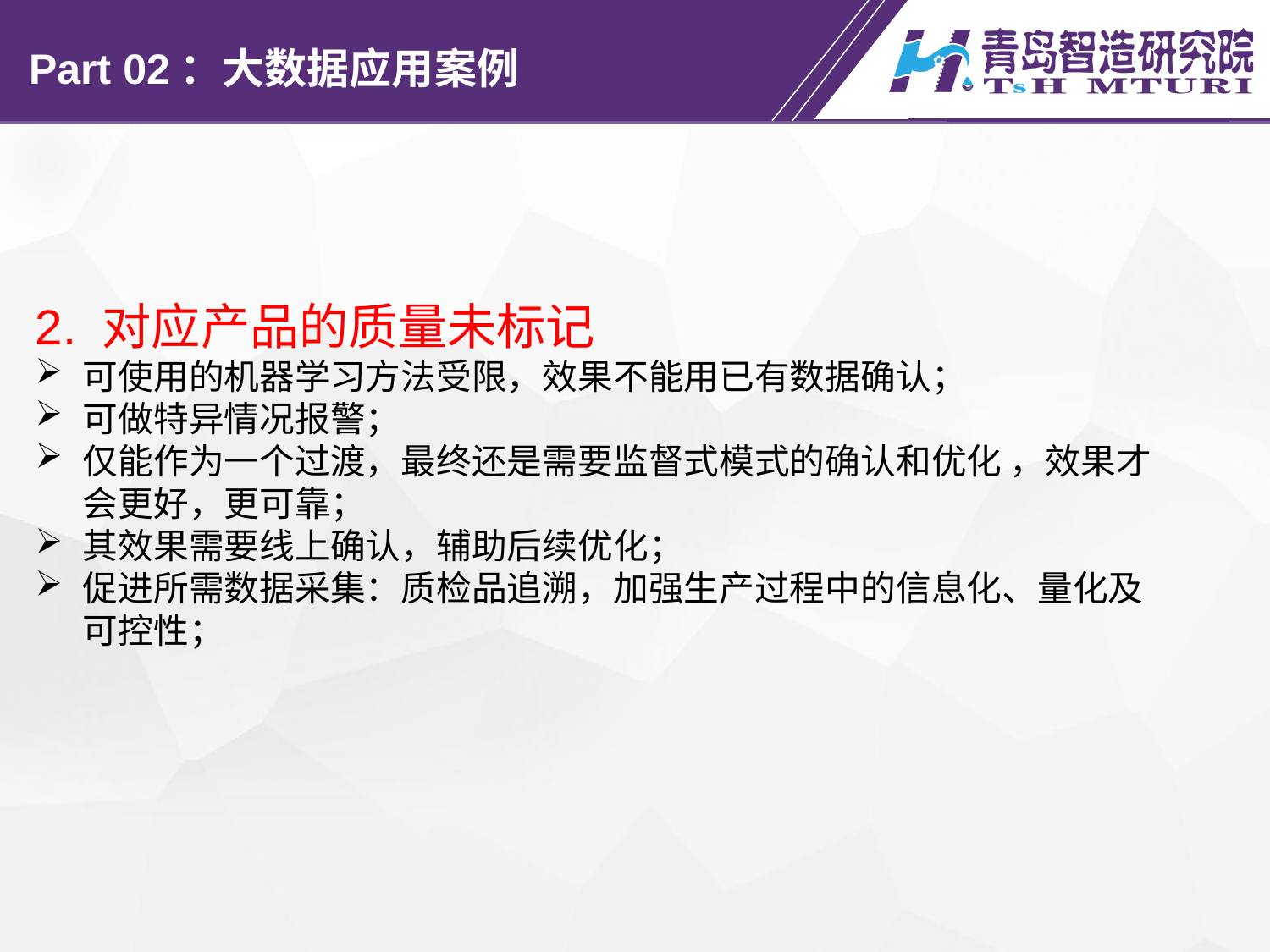

Part 02：大数据应用案例
2. 对应产品的质量未标记
可使用的机器学习方法受限，效果不能用已有数据确认；
可做特异情况报警；
仅能作为一个过渡，最终还是需要监督式模式的确认和优化 ，效果才会更好，更可靠；
其效果需要线上确认，辅助后续优化；
促进所需数据采集：质检品追溯，加强生产过程中的信息化、量化及可控性；